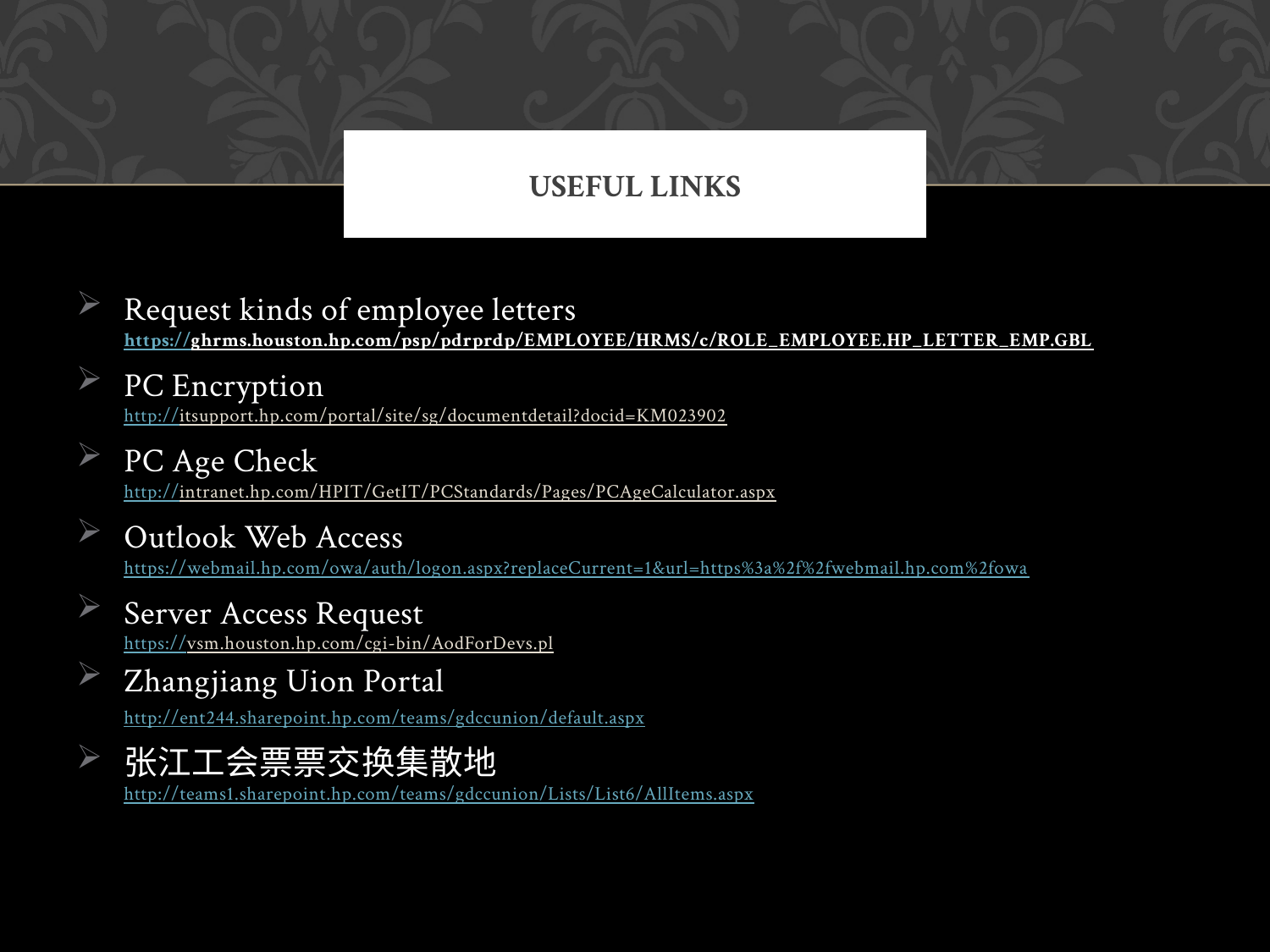

# Useful Links
Request kinds of employee letters
https://ghrms.houston.hp.com/psp/pdrprdp/EMPLOYEE/HRMS/c/ROLE_EMPLOYEE.HP_LETTER_EMP.GBL
PC Encryption
http://itsupport.hp.com/portal/site/sg/documentdetail?docid=KM023902
PC Age Check
http://intranet.hp.com/HPIT/GetIT/PCStandards/Pages/PCAgeCalculator.aspx
Outlook Web Access
https://webmail.hp.com/owa/auth/logon.aspx?replaceCurrent=1&url=https%3a%2f%2fwebmail.hp.com%2fowa
Server Access Request
https://vsm.houston.hp.com/cgi-bin/AodForDevs.pl
Zhangjiang Uion Portal
http://ent244.sharepoint.hp.com/teams/gdccunion/default.aspx
张江工会票票交换集散地
http://teams1.sharepoint.hp.com/teams/gdccunion/Lists/List6/AllItems.aspx